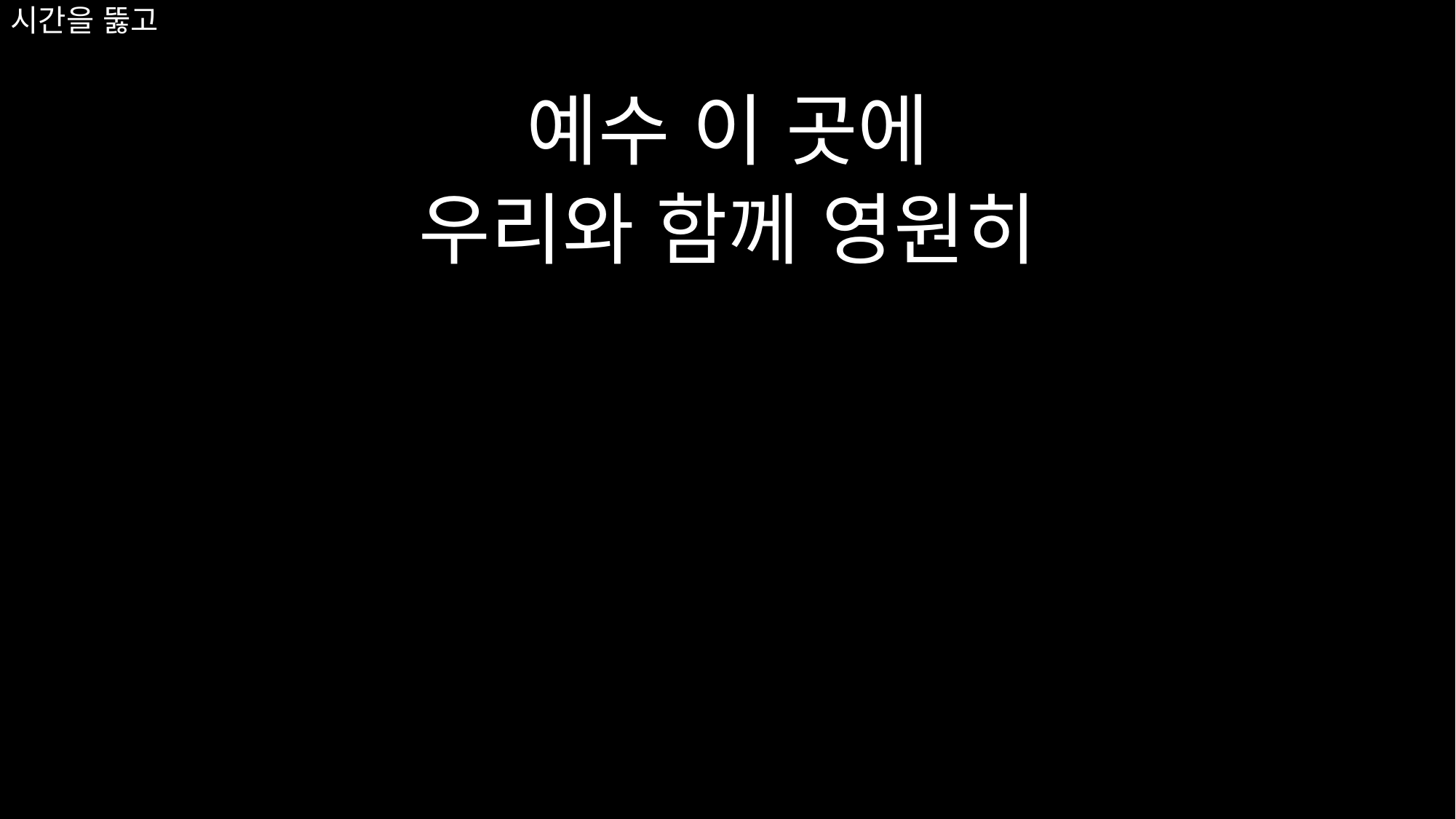

예수 이 곳에
우리와 함께 영원히

# 시간을 뚫고